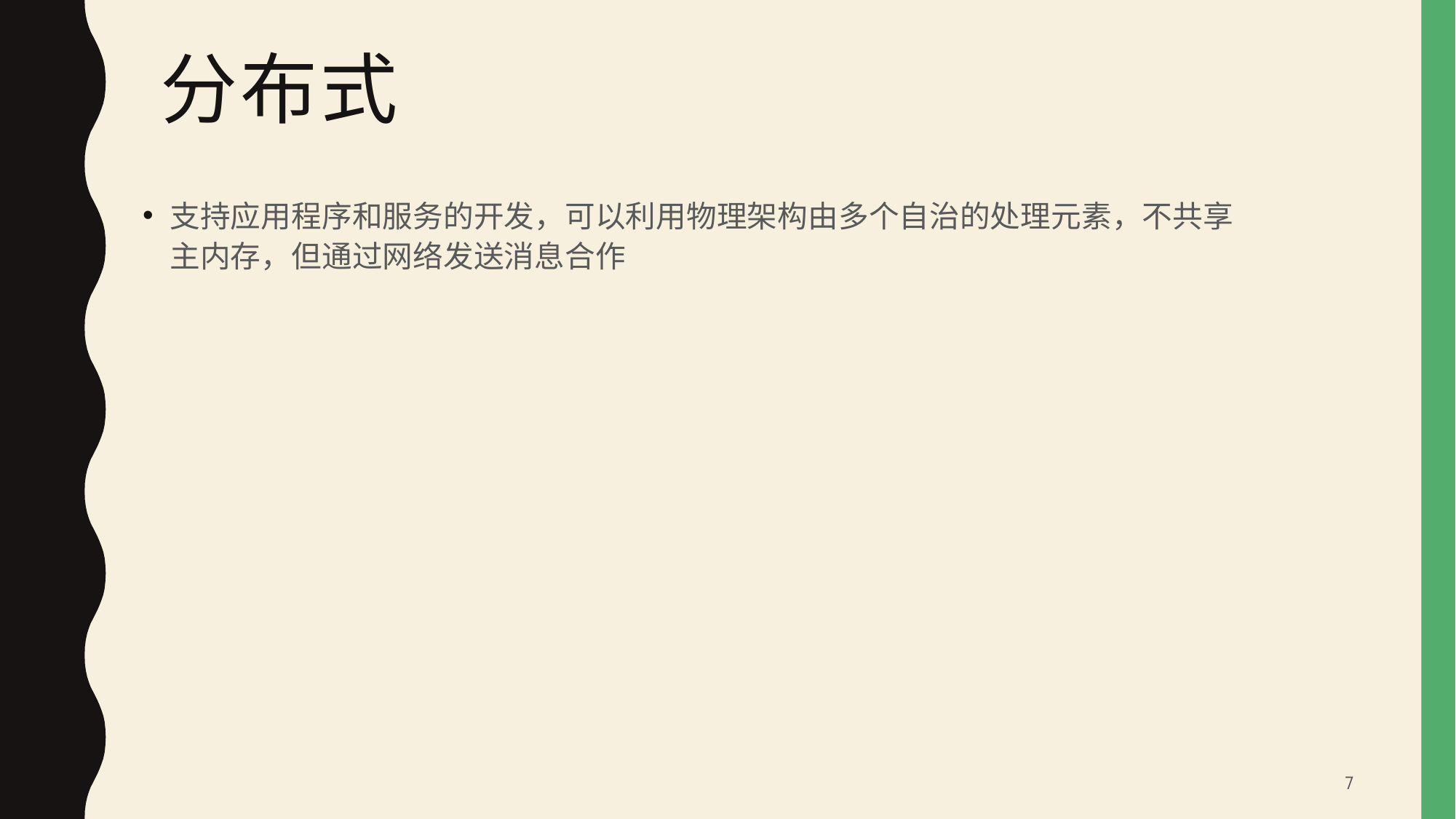

# 分布式
支持应用程序和服务的开发，可以利用物理架构由多个自治的处理元素，不共享主内存，但通过网络发送消息合作

7